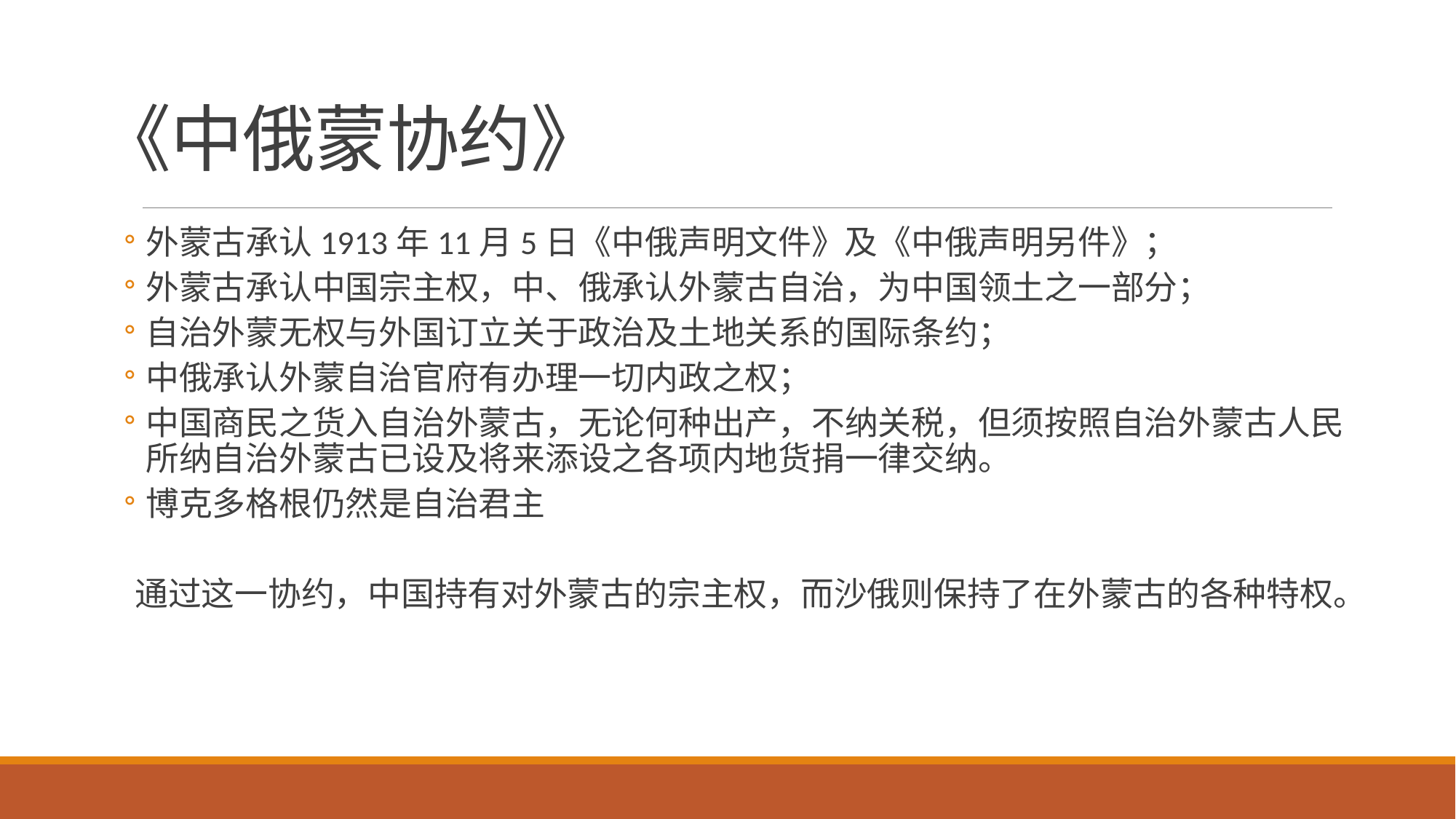

# 《中俄蒙协约》
外蒙古承认1913年11月5日《中俄声明文件》及《中俄声明另件》；
外蒙古承认中国宗主权，中、俄承认外蒙古自治，为中国领土之一部分；
自治外蒙无权与外国订立关于政治及土地关系的国际条约；
中俄承认外蒙自治官府有办理一切内政之权；
中国商民之货入自治外蒙古，无论何种出产，不纳关税，但须按照自治外蒙古人民所纳自治外蒙古已设及将来添设之各项内地货捐一律交纳。
博克多格根仍然是自治君主

通过这一协约，中国持有对外蒙古的宗主权，而沙俄则保持了在外蒙古的各种特权。